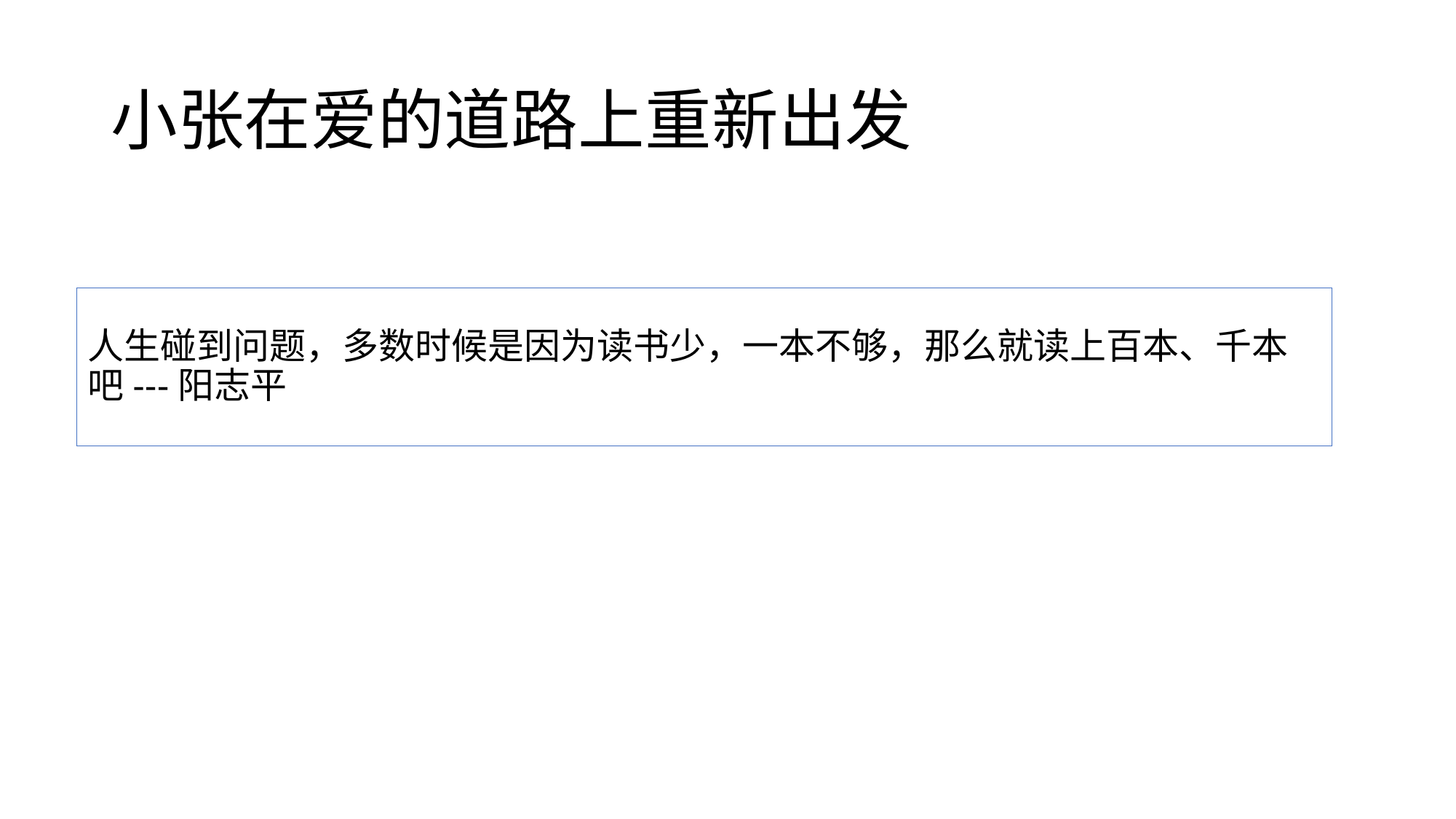

# 小张在爱的道路上重新出发
人生碰到问题，多数时候是因为读书少，一本不够，那么就读上百本、千本吧---阳志平